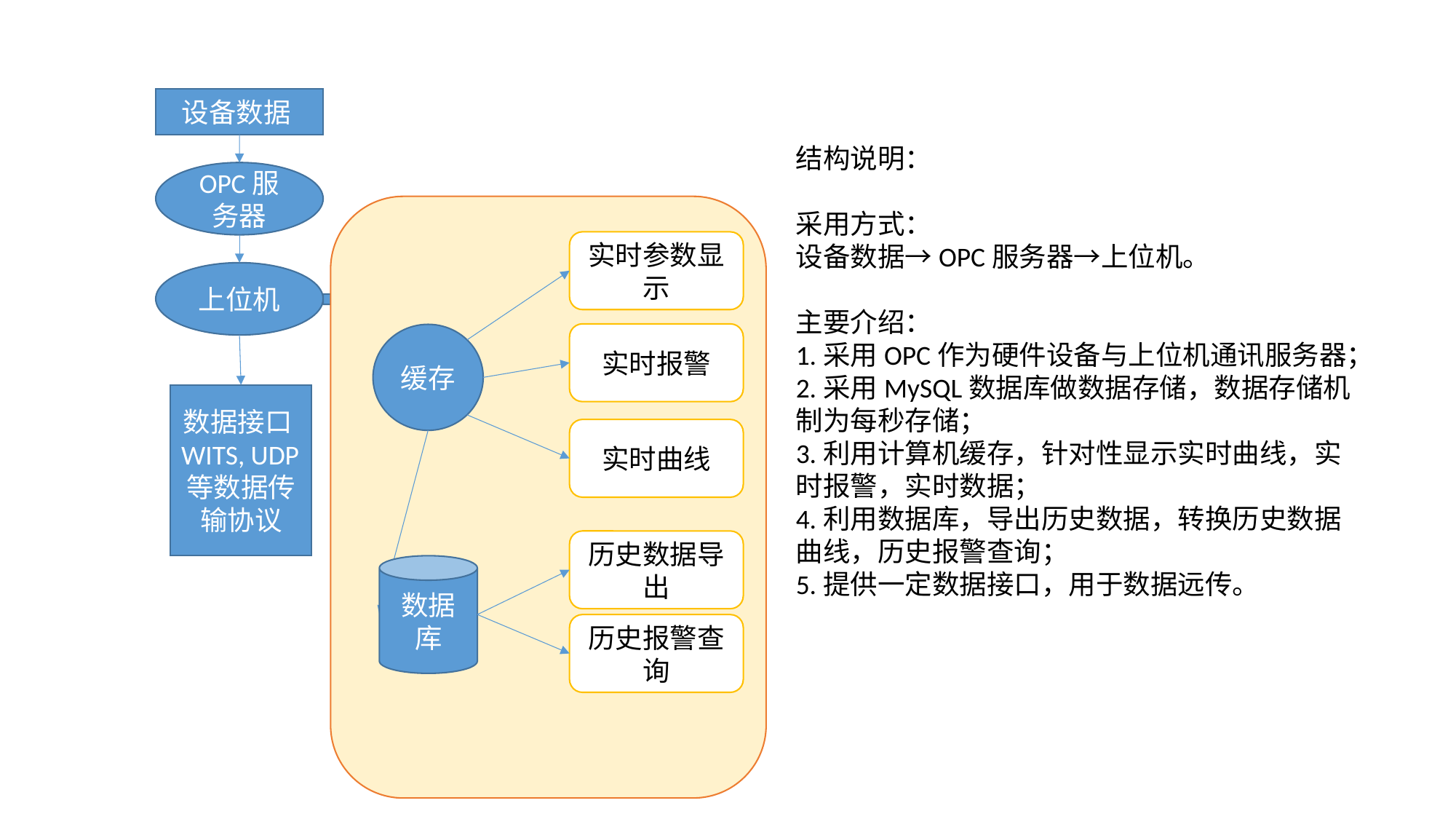

设备数据
结构说明：

采用方式：
设备数据→OPC服务器→上位机。

主要介绍：
1.采用OPC作为硬件设备与上位机通讯服务器；
2.采用MySQL数据库做数据存储，数据存储机制为每秒存储；
3.利用计算机缓存，针对性显示实时曲线，实时报警，实时数据；
4.利用数据库，导出历史数据，转换历史数据曲线，历史报警查询；
5.提供一定数据接口，用于数据远传。
OPC服务器

实时参数显示
上位机

实时报警
缓存
数据接口WITS, UDP等数据传输协议
实时曲线
历史数据导出
数据库
历史报警查询